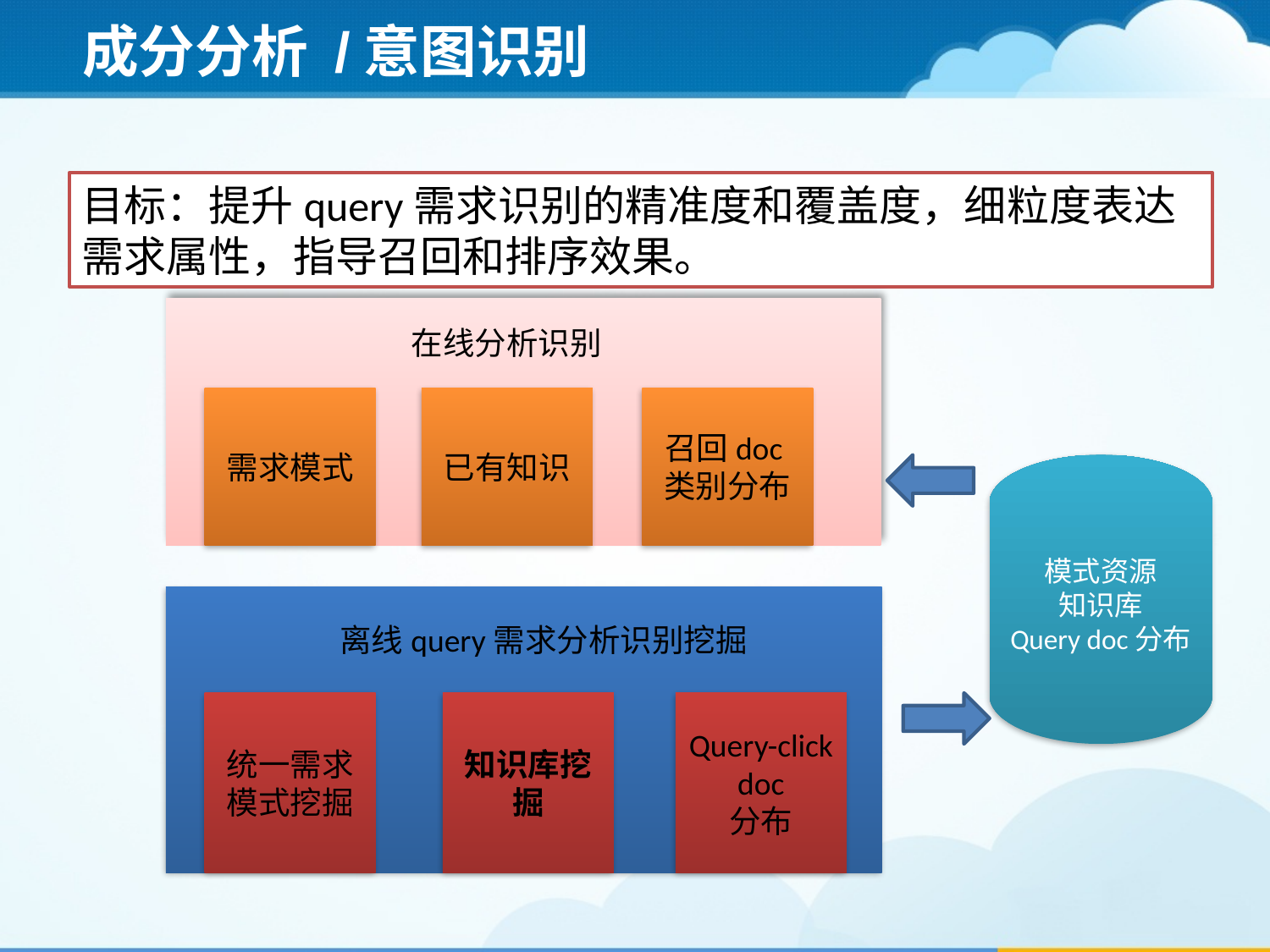

# 成分分析 /意图识别
目标：提升query需求识别的精准度和覆盖度，细粒度表达需求属性，指导召回和排序效果。

在线分析识别
需求模式
已有知识
召回doc类别分布

模式资源
知识库
Query doc分布

离线query需求分析识别挖掘
统一需求模式挖掘
知识库挖掘
Query-click doc
分布